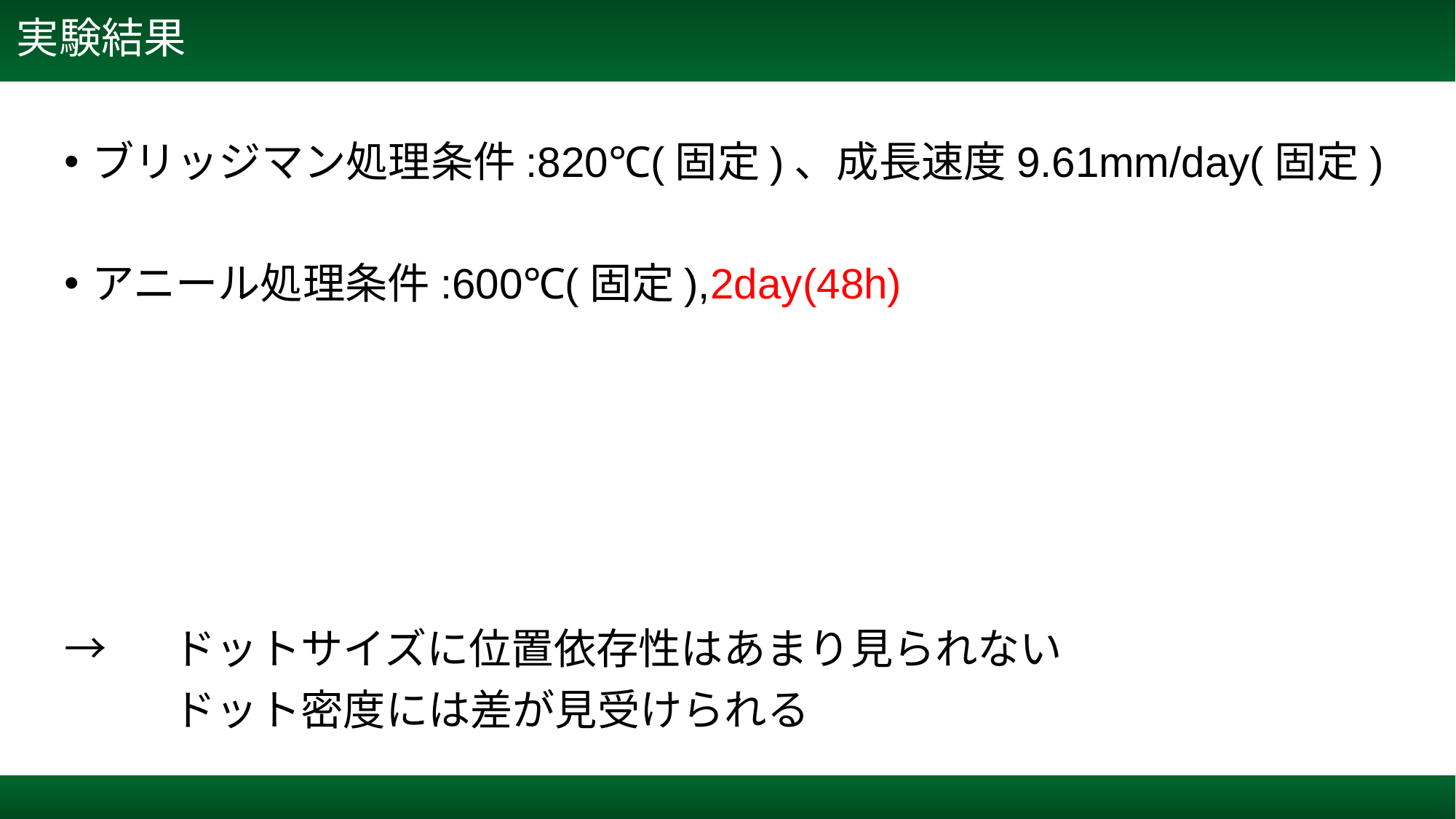

実験結果
ブリッジマン処理条件:820℃(固定)、成長速度9.61mm/day(固定)

アニール処理条件:600℃(固定),2day(48h)

→	ドットサイズに位置依存性はあまり見られない
    	ドット密度には差が見受けられる